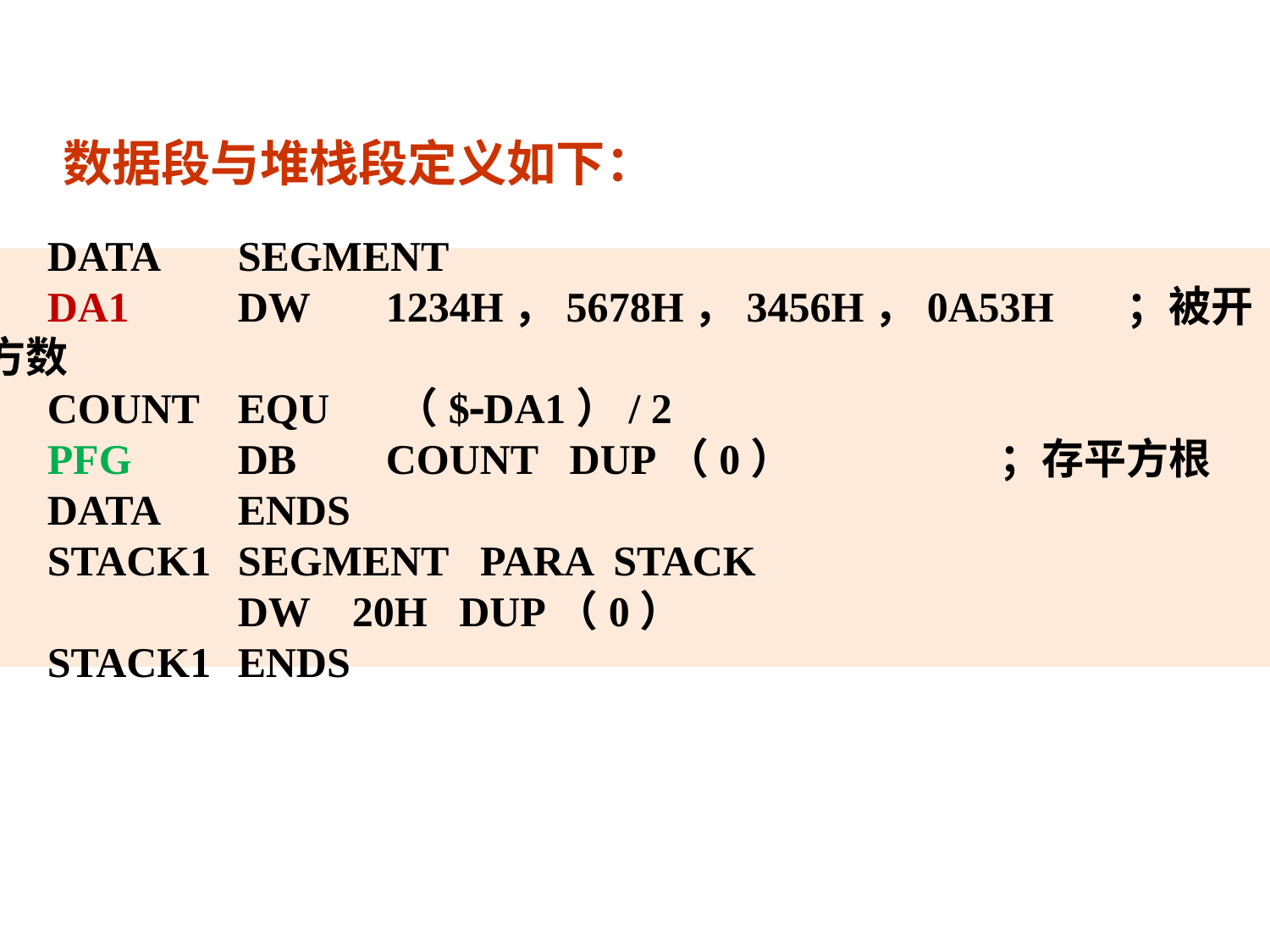

数据段与堆栈段定义如下：
DATA	SEGMENT
DA1	DW	  1234H，5678H，3456H，0A53H	；被开方数
COUNT	EQU	  （$−DA1）/ 2
PFG	DB	  COUNT   DUP（0）		；存平方根
DATA	ENDS
STACK1	SEGMENT   PARA  STACK
		DW    20H   DUP（0）
STACK1	ENDS
113